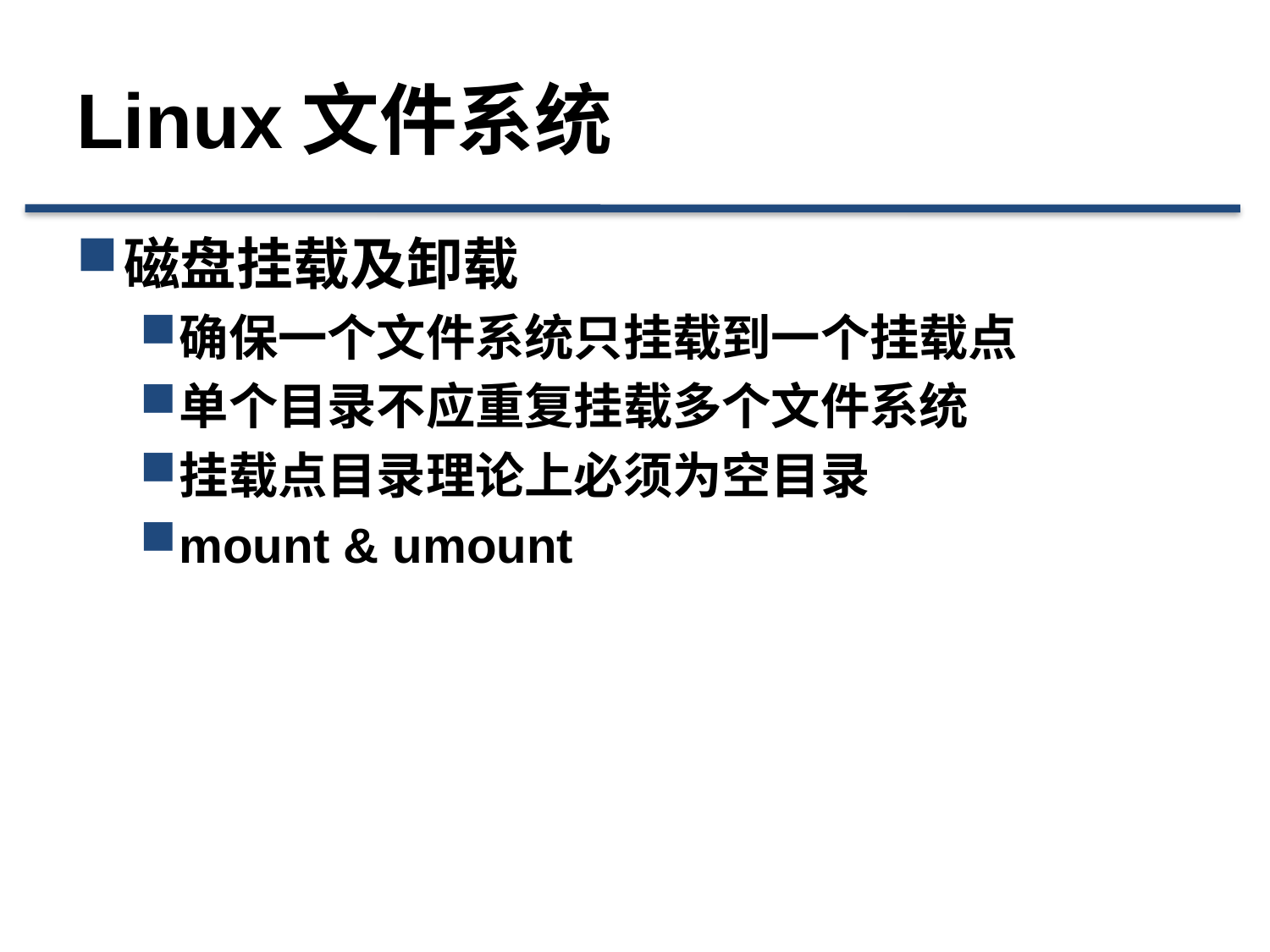

# Linux文件系统
磁盘挂载及卸载
确保一个文件系统只挂载到一个挂载点
单个目录不应重复挂载多个文件系统
挂载点目录理论上必须为空目录
mount & umount